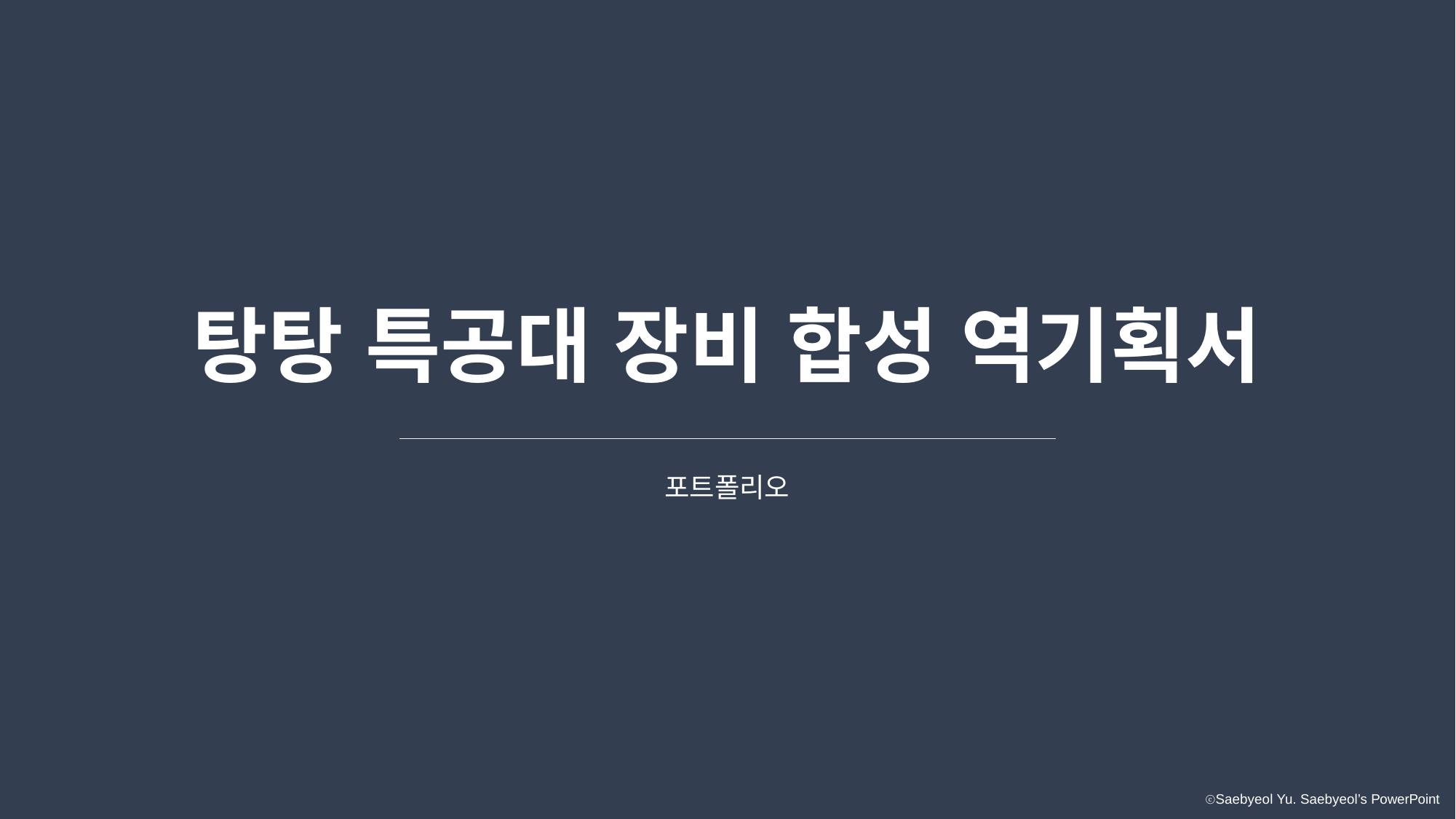

# 탕탕 특공대 장비 합성 역기획서

포트폴리오
ⓒSaebyeol Yu. Saebyeol’s PowerPoint